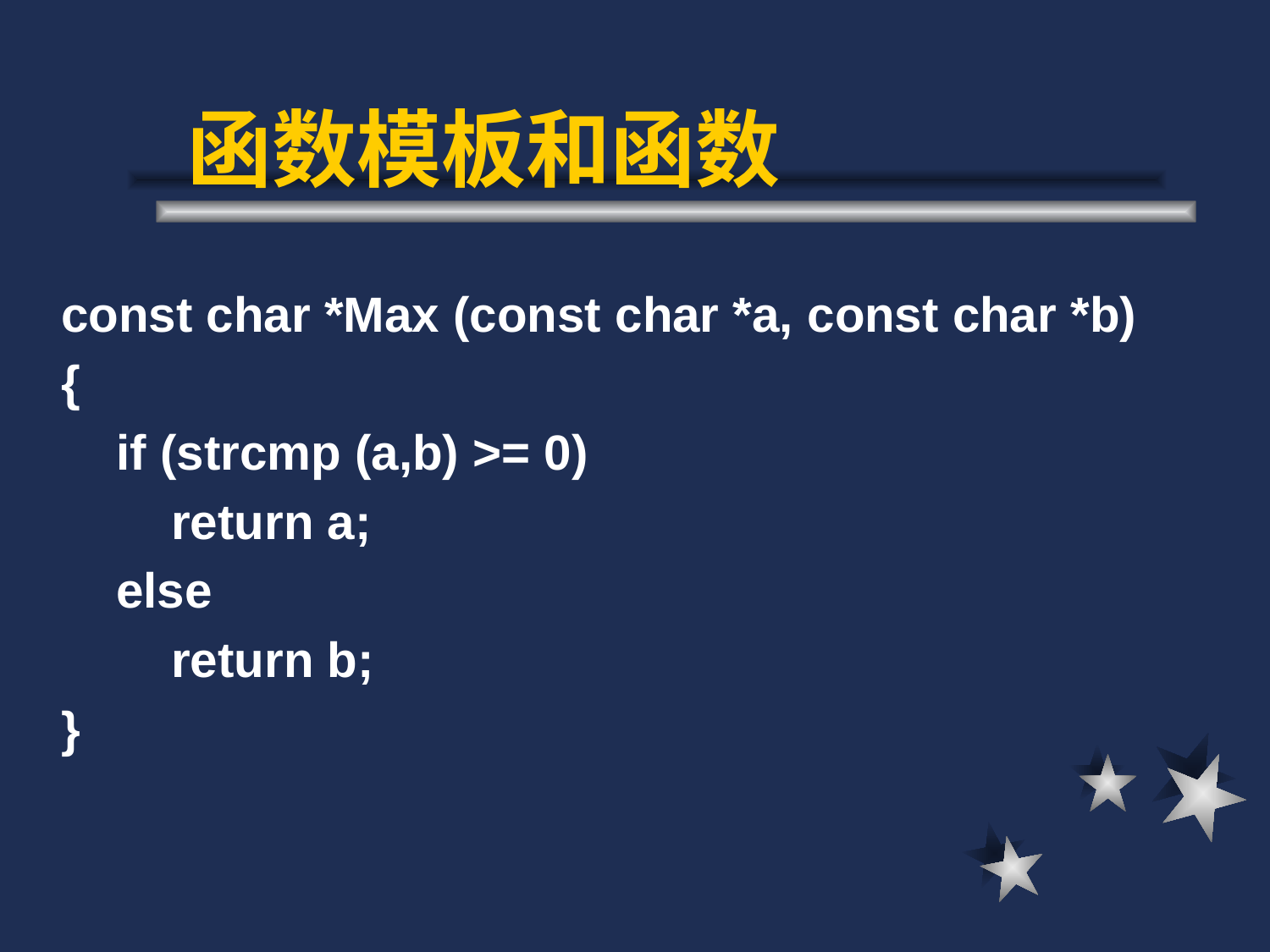

# 函数模板和函数
const char *Max (const char *a, const char *b)
{
    if (strcmp (a,b) >= 0)
        return a;
    else
        return b;
}